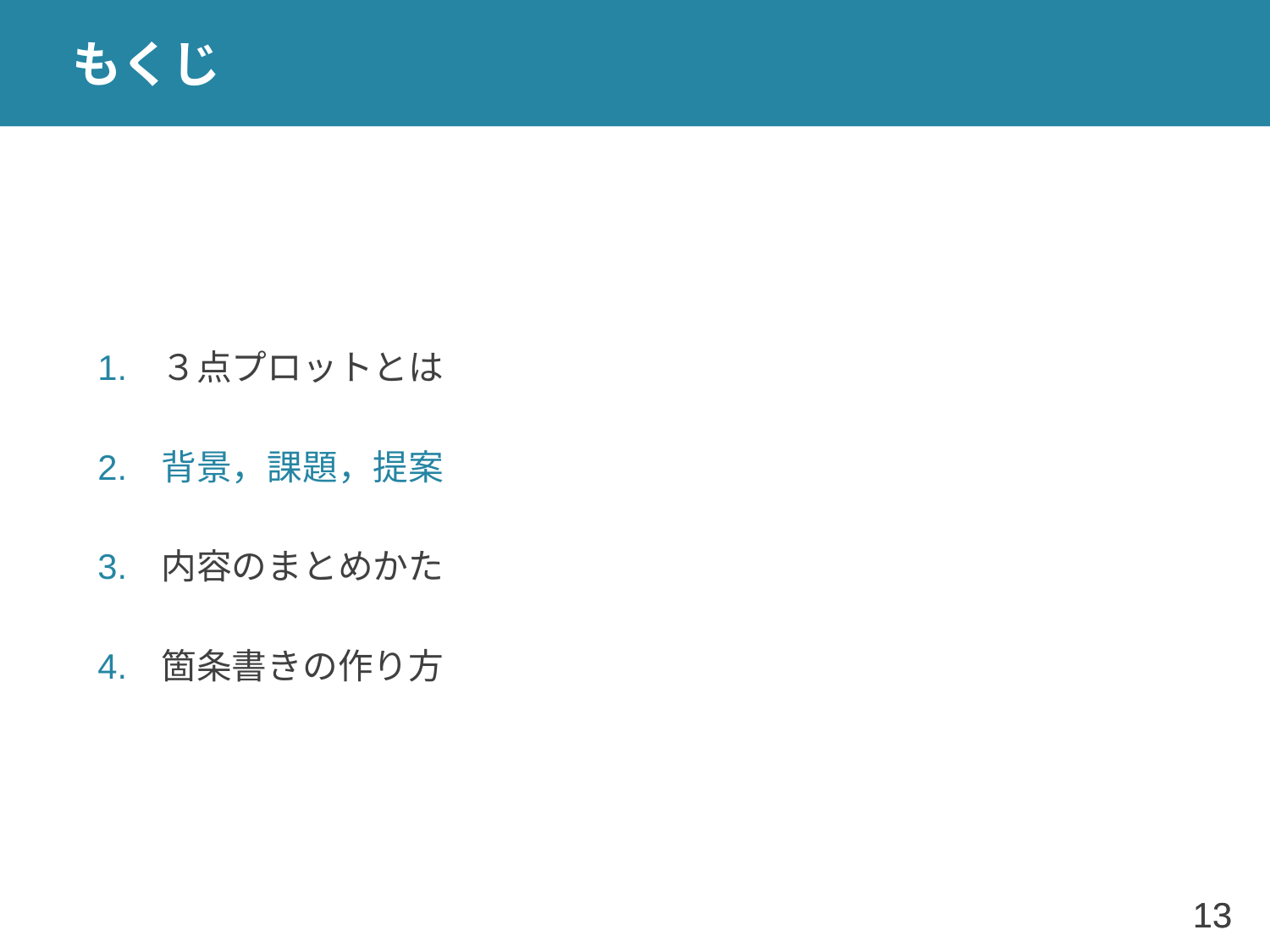

# もくじ
３点プロットとは
背景，課題，提案
内容のまとめかた
箇条書きの作り方